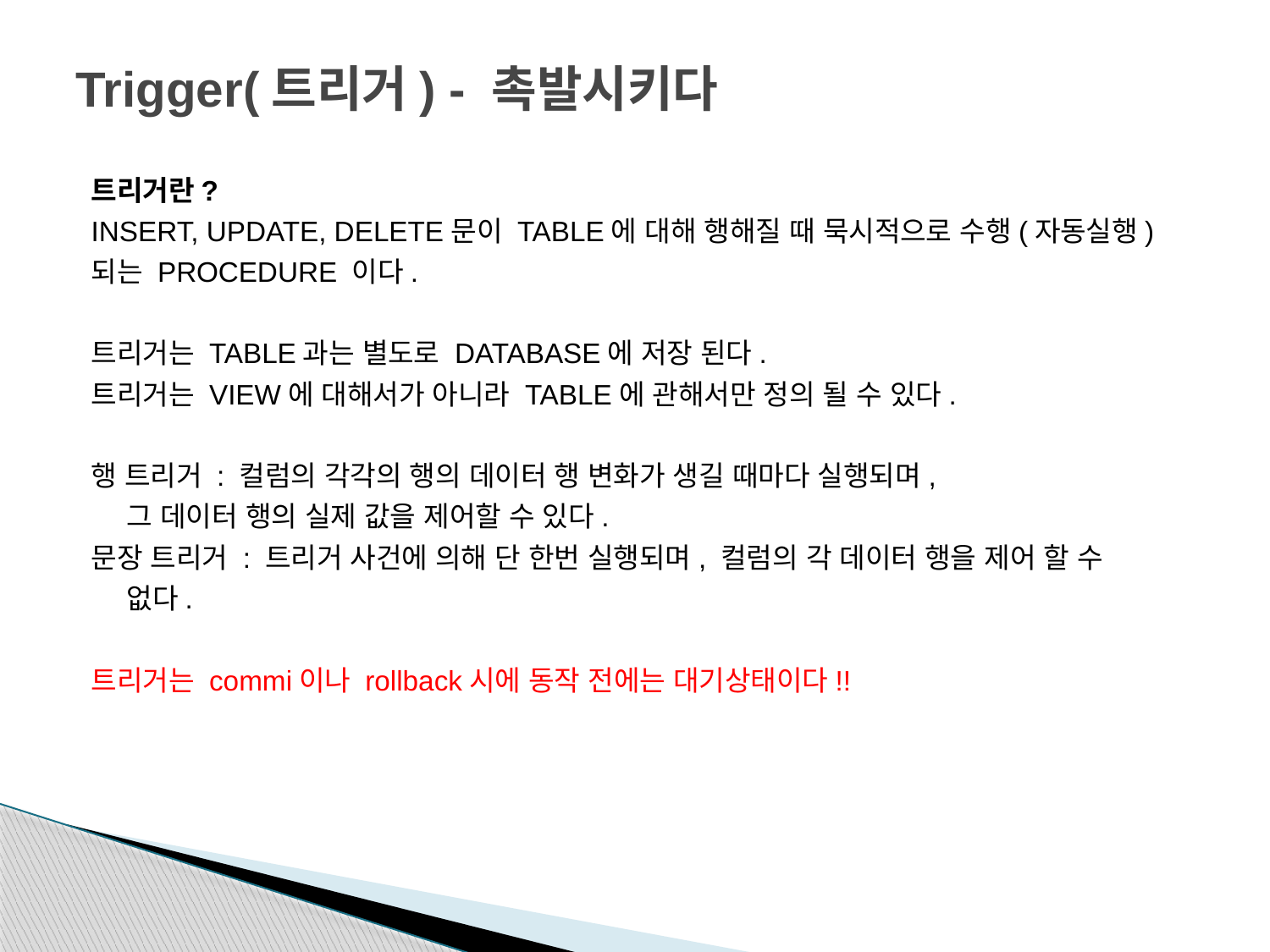

# Trigger(트리거) - 촉발시키다
트리거란?
INSERT, UPDATE, DELETE문이 TABLE에 대해 행해질 때 묵시적으로 수행(자동실행)
되는 PROCEDURE 이다.

트리거는 TABLE과는 별도로 DATABASE에 저장 된다.
트리거는 VIEW에 대해서가 아니라 TABLE에 관해서만 정의 될 수 있다.

행 트리거 : 컬럼의 각각의 행의 데이터 행 변화가 생길 때마다 실행되며,
	그 데이터 행의 실제 값을 제어할 수 있다.
문장 트리거 : 트리거 사건에 의해 단 한번 실행되며, 컬럼의 각 데이터 행을 제어 할 수
	없다.

트리거는 commi이나 rollback시에 동작 전에는 대기상태이다!!